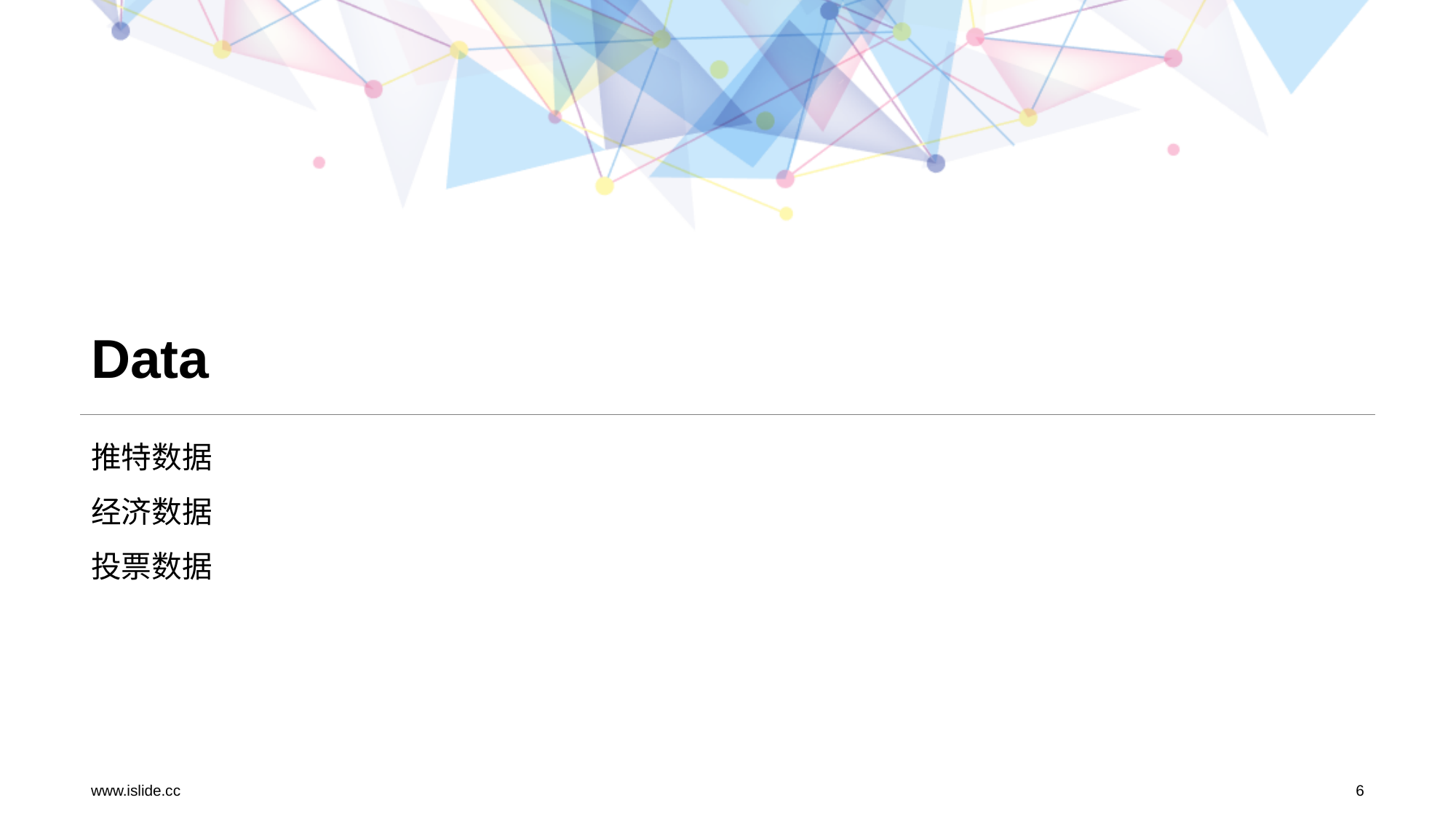

# Data
推特数据
经济数据
投票数据

www.islide.cc
6